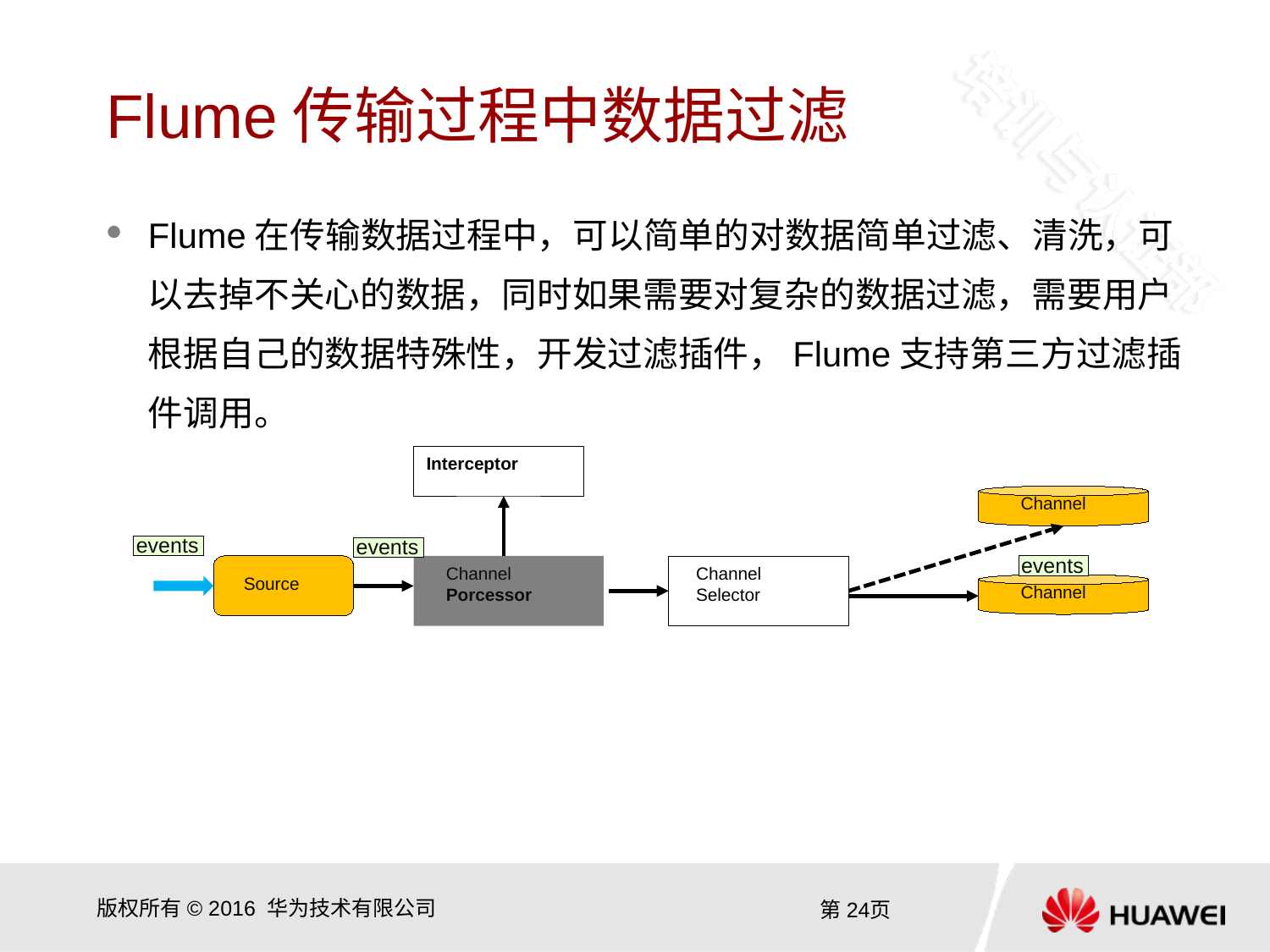

# Flume传输过程中数据过滤
Flume在传输数据过程中，可以简单的对数据简单过滤、清洗，可以去掉不关心的数据，同时如果需要对复杂的数据过滤，需要用户根据自己的数据特殊性，开发过滤插件，Flume支持第三方过滤插件调用。
Interceptor

Channel
events
events

events

Channel
Porcessor
   Channel
   Selector

Source

Channel